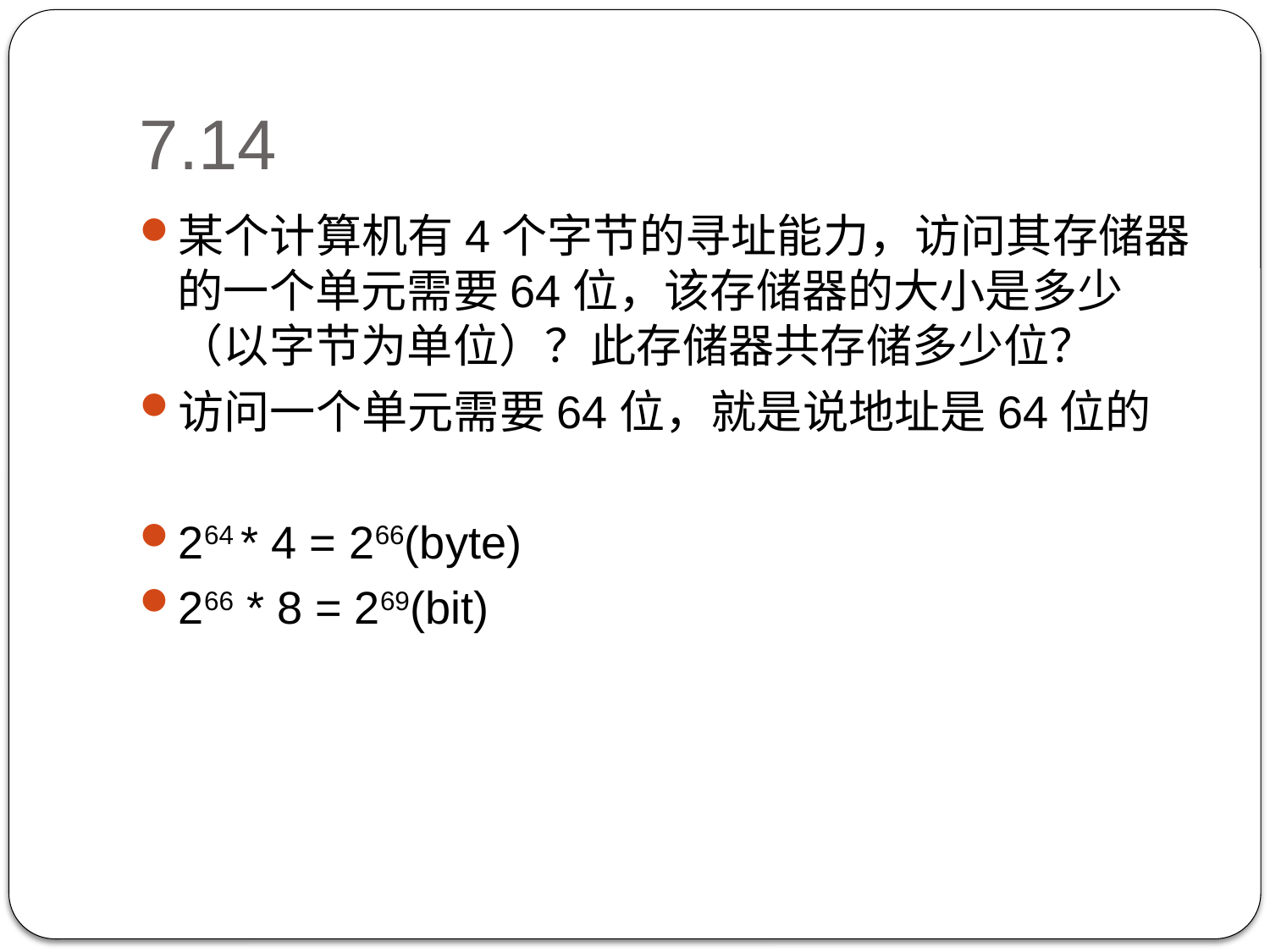

# 7.14
某个计算机有4个字节的寻址能力，访问其存储器的一个单元需要64位，该存储器的大小是多少（以字节为单位）？此存储器共存储多少位？
访问一个单元需要64位，就是说地址是64位的

264 * 4 = 266(byte)
266 * 8 = 269(bit)